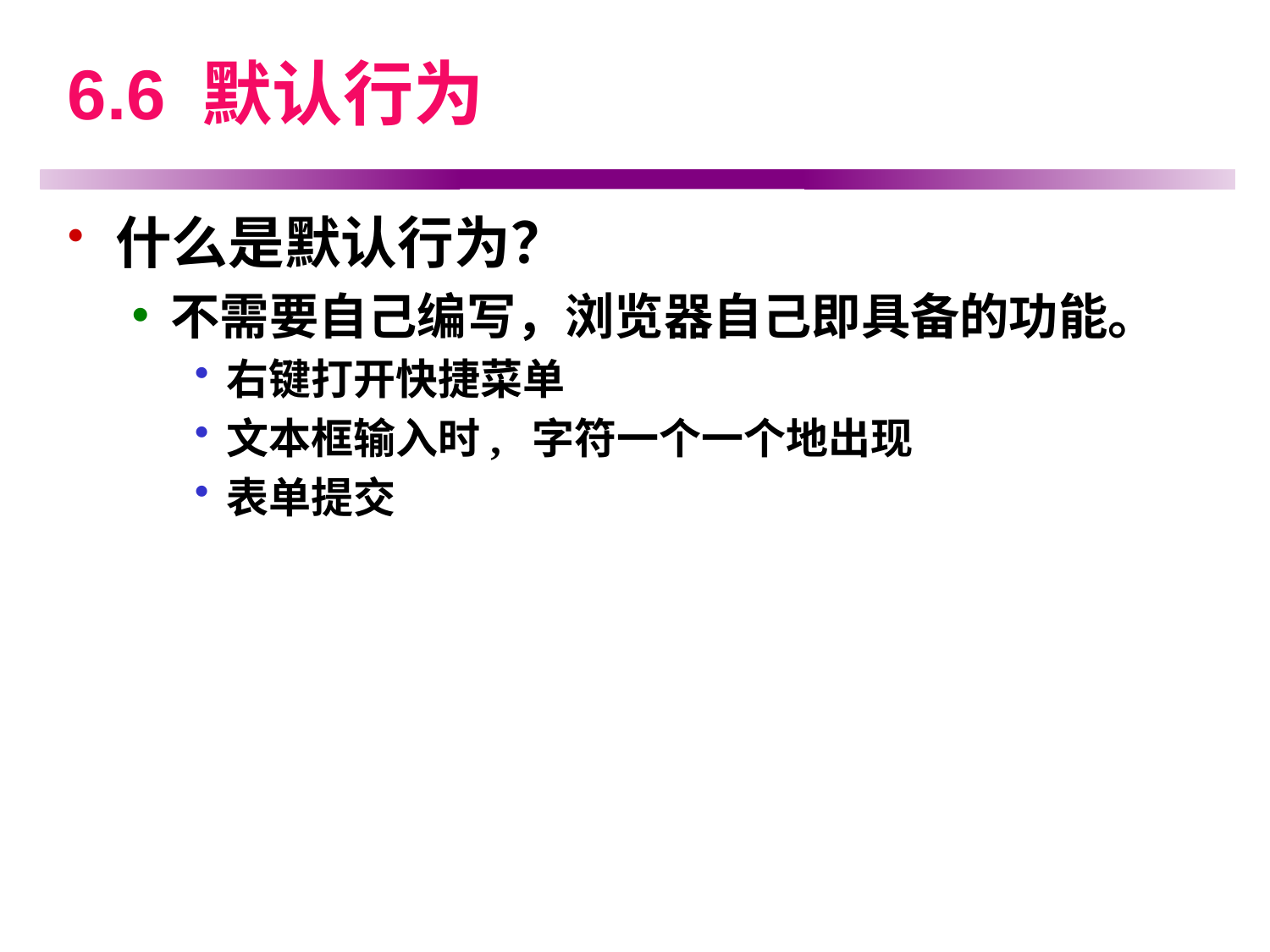

# 6.6 默认行为
什么是默认行为？
不需要自己编写，浏览器自己即具备的功能。
右键打开快捷菜单
文本框输入时,  字符一个一个地出现
表单提交